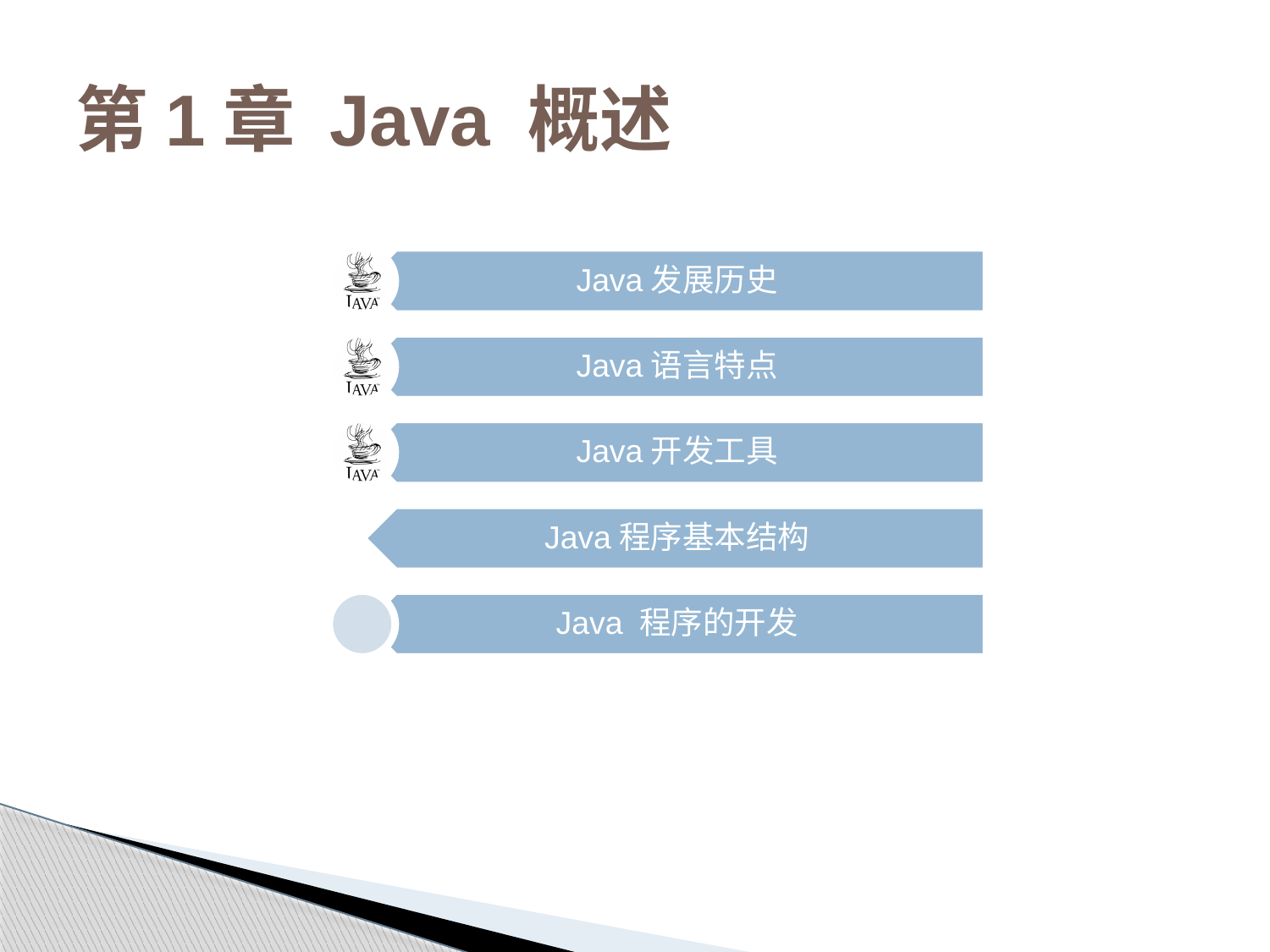

# 第1章 Java 概述
Java发展历史
Java语言特点
Java开发工具
Java程序基本结构
Java 程序的开发